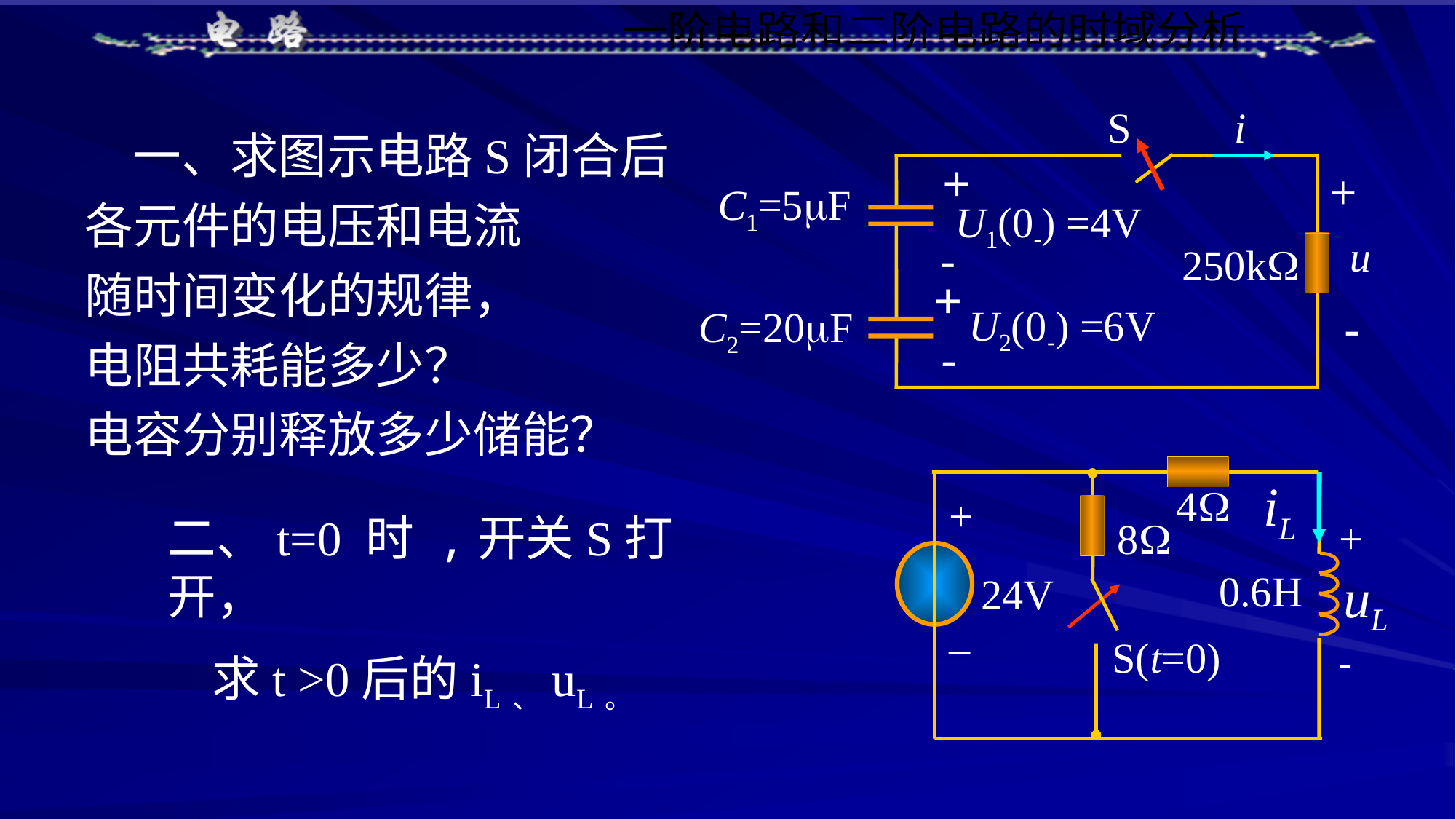

S
i

+

+
C1=5μF
U1(0-) =4V

-
u
250kΩ

+
-
U2(0-) =6V
C2=20μF

-

    一、求图示电路S闭合后
各元件的电压和电流
随时间变化的规律，
电阻共耗能多少？
电容分别释放多少储能？

4Ω
iL
+
+
8Ω

0.6H
uL
24V
–
S(t=0)
-

二、t=0 时 ,开关S打开，
   求t >0后的iL、uL。